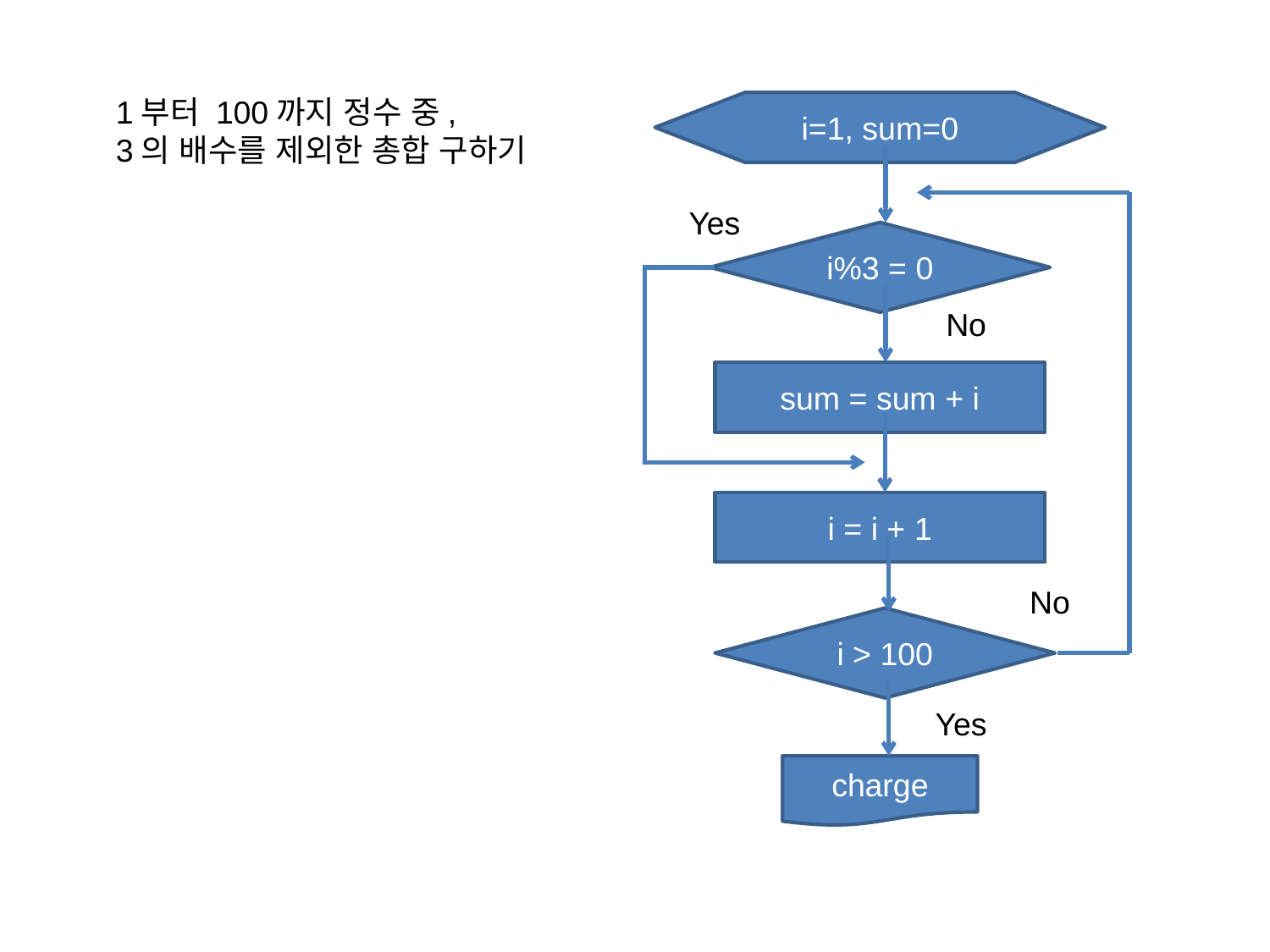

1부터 100까지 정수 중,
3의 배수를 제외한 총합 구하기
i=1, sum=0
Yes
i%3 = 0
No
sum = sum + i
i = i + 1
No
i > 100
Yes
charge